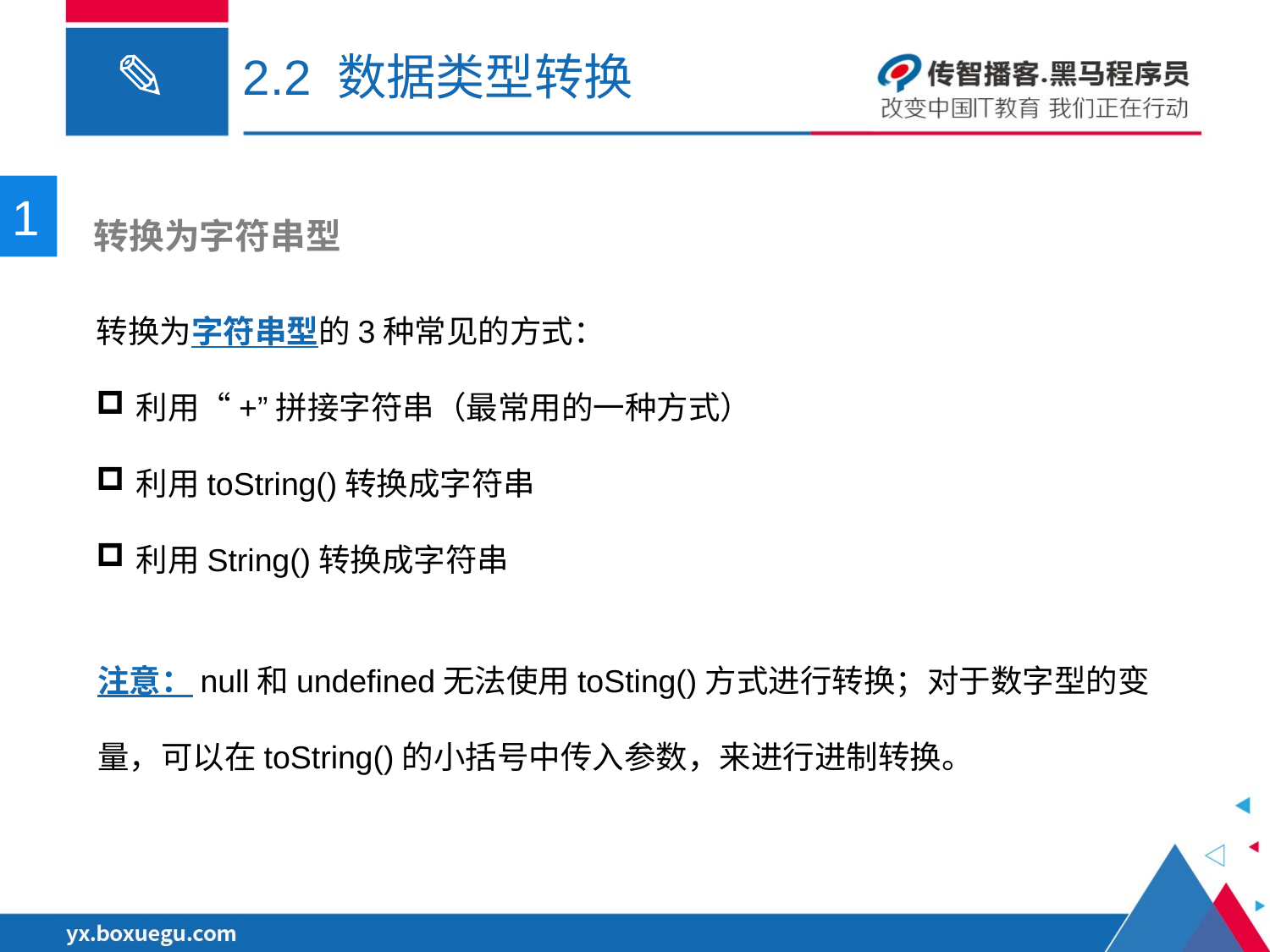

# 2.2 数据类型转换

1
  转换为字符串型
转换为字符串型的3种常见的方式：
利用“+”拼接字符串（最常用的一种方式）
利用toString()转换成字符串
利用String()转换成字符串
注意：null和undefined无法使用toSting()方式进行转换；对于数字型的变量，可以在toString()的小括号中传入参数，来进行进制转换。